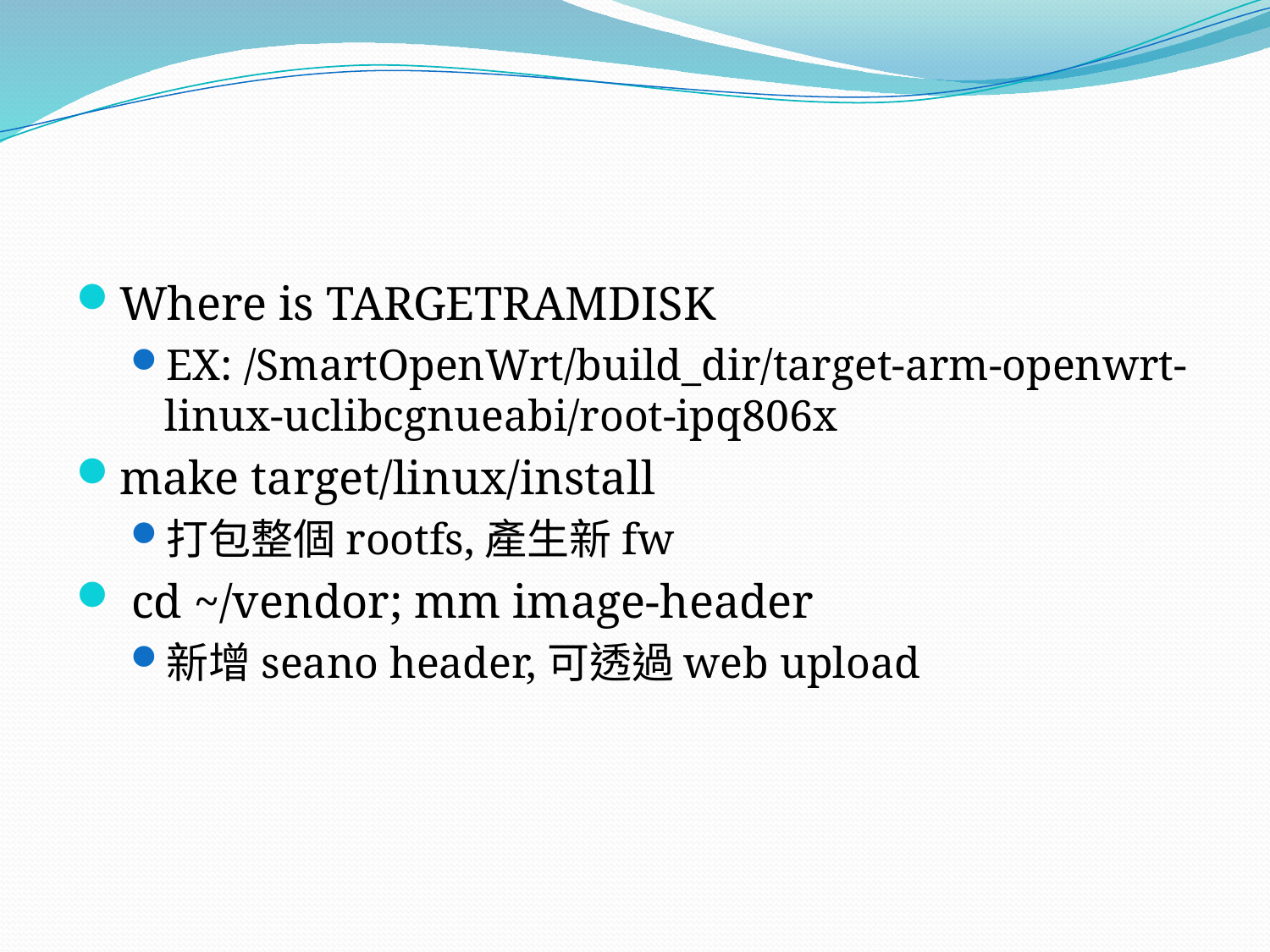

#
Where is TARGETRAMDISK
EX: /SmartOpenWrt/build_dir/target-arm-openwrt-linux-uclibcgnueabi/root-ipq806x
make target/linux/install
打包整個rootfs,產生新fw
 cd ~/vendor; mm image-header
新增seano header,可透過web upload